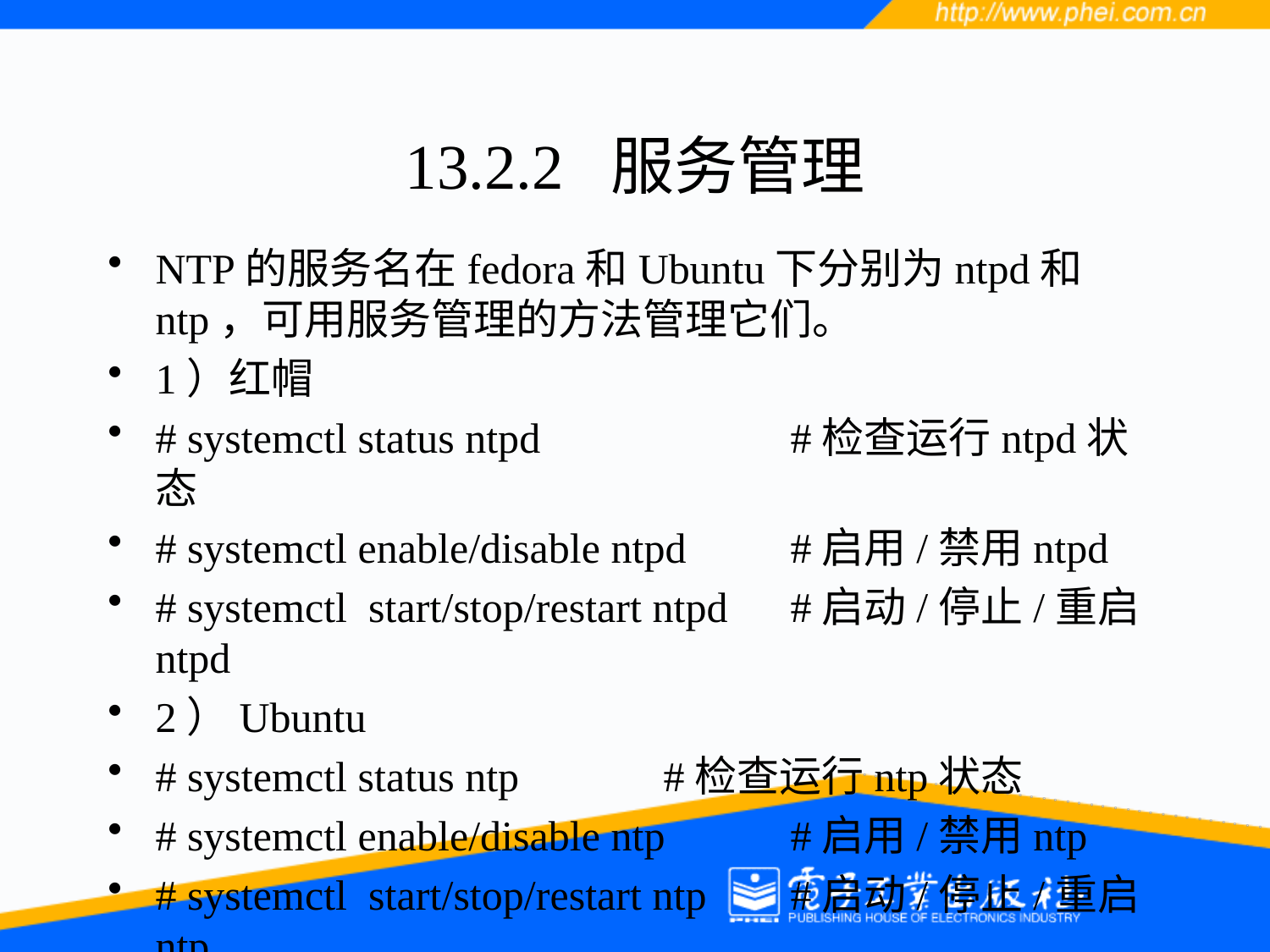

# 13.2.2  服务管理
NTP的服务名在fedora和Ubuntu下分别为ntpd和ntp，可用服务管理的方法管理它们。
1）红帽
# systemctl status ntpd 		#检查运行ntpd状态
# systemctl enable/disable ntpd 	#启用/禁用ntpd
# systemctl  start/stop/restart ntpd 	#启动/停止/重启ntpd
2）Ubuntu
# systemctl status ntp 		#检查运行ntp状态
# systemctl enable/disable ntp 	#启用/禁用ntp
# systemctl  start/stop/restart ntp 	#启动/停止/重启ntp